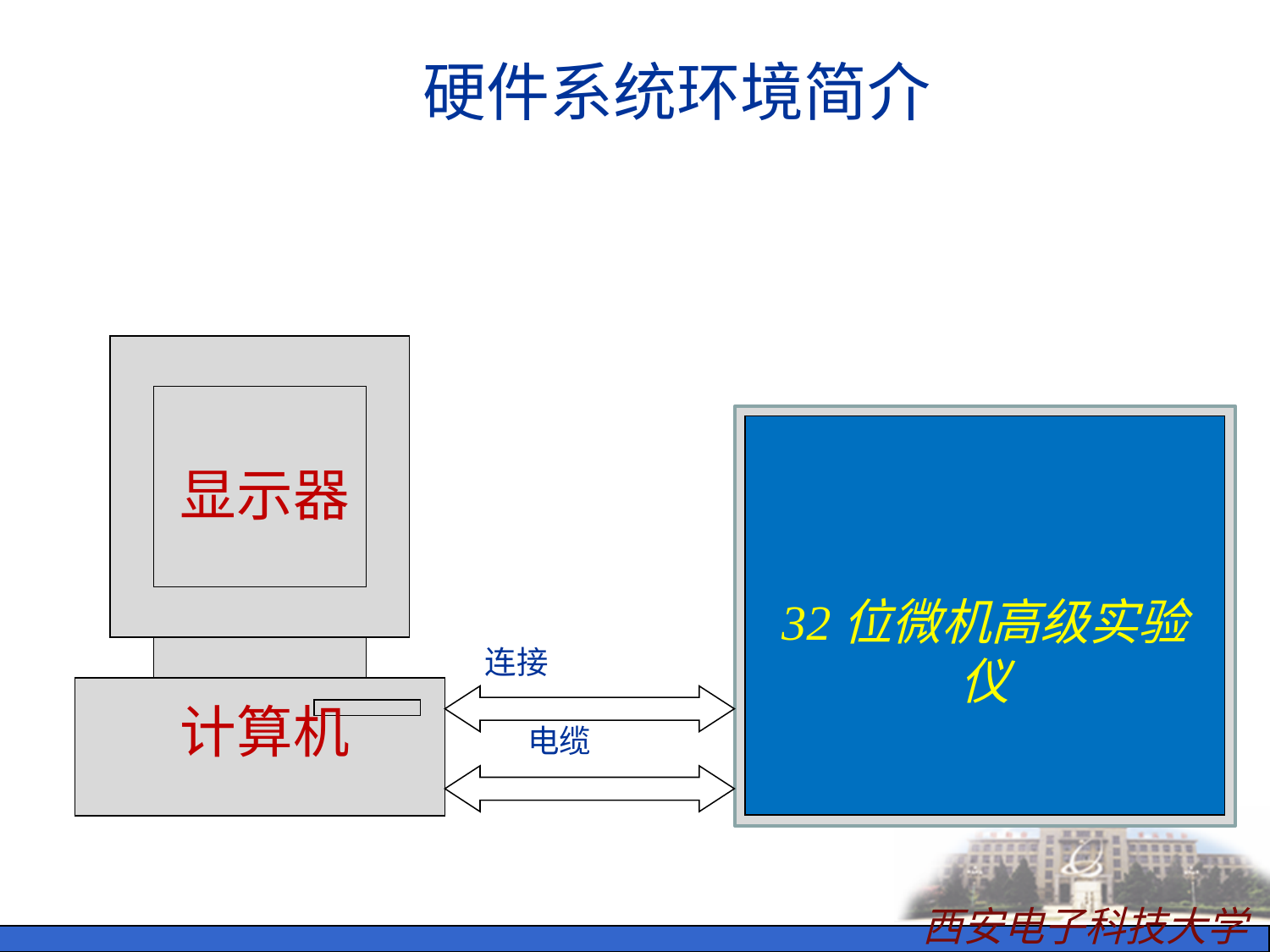

# 硬件系统环境简介

       显示器

                               连接
       计算机              电缆

32位微机高级实验仪